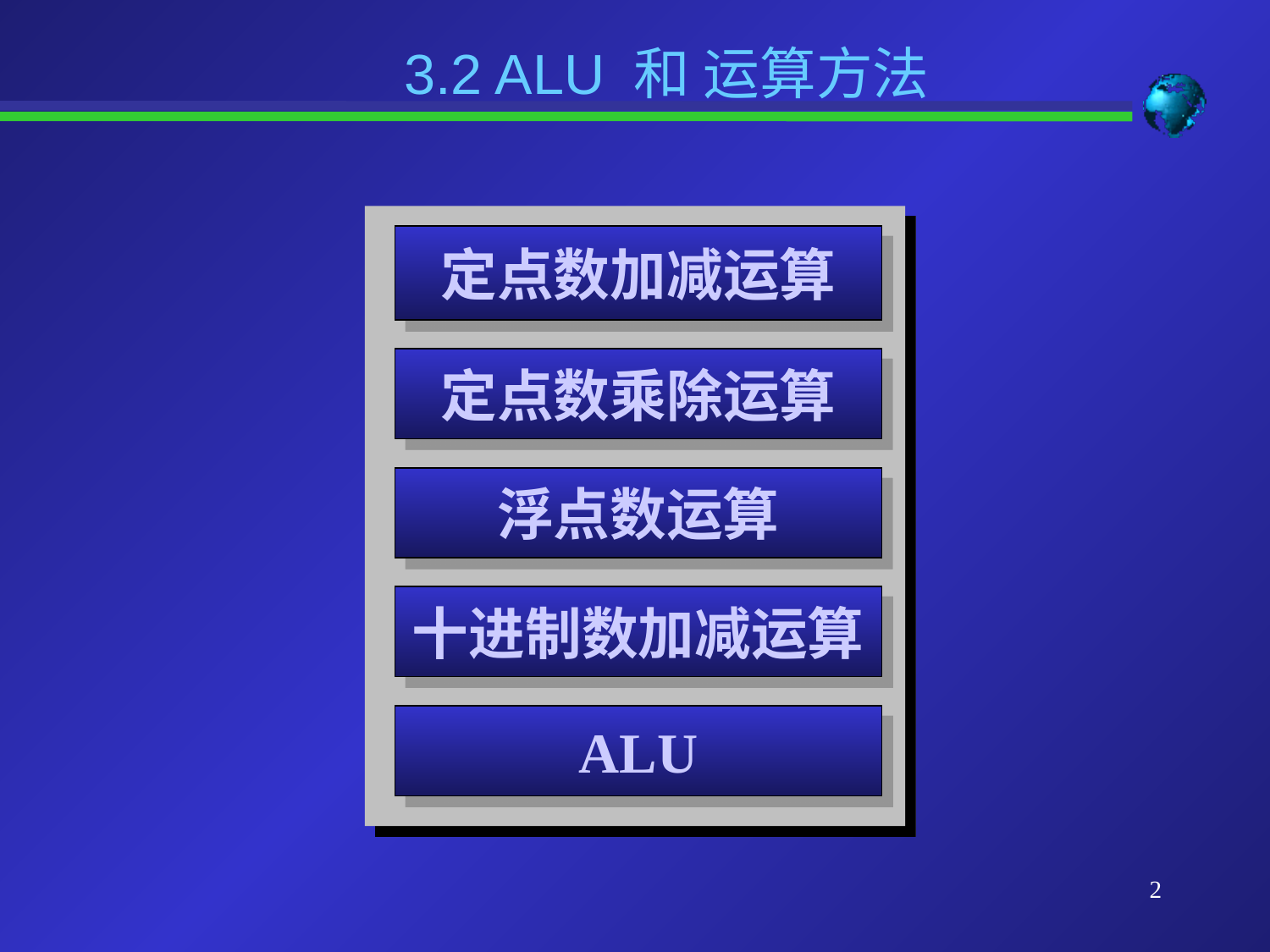

3.2 ALU 和 运算方法

定点数加减运算
定点数乘除运算
浮点数运算
十进制数加减运算
ALU
2